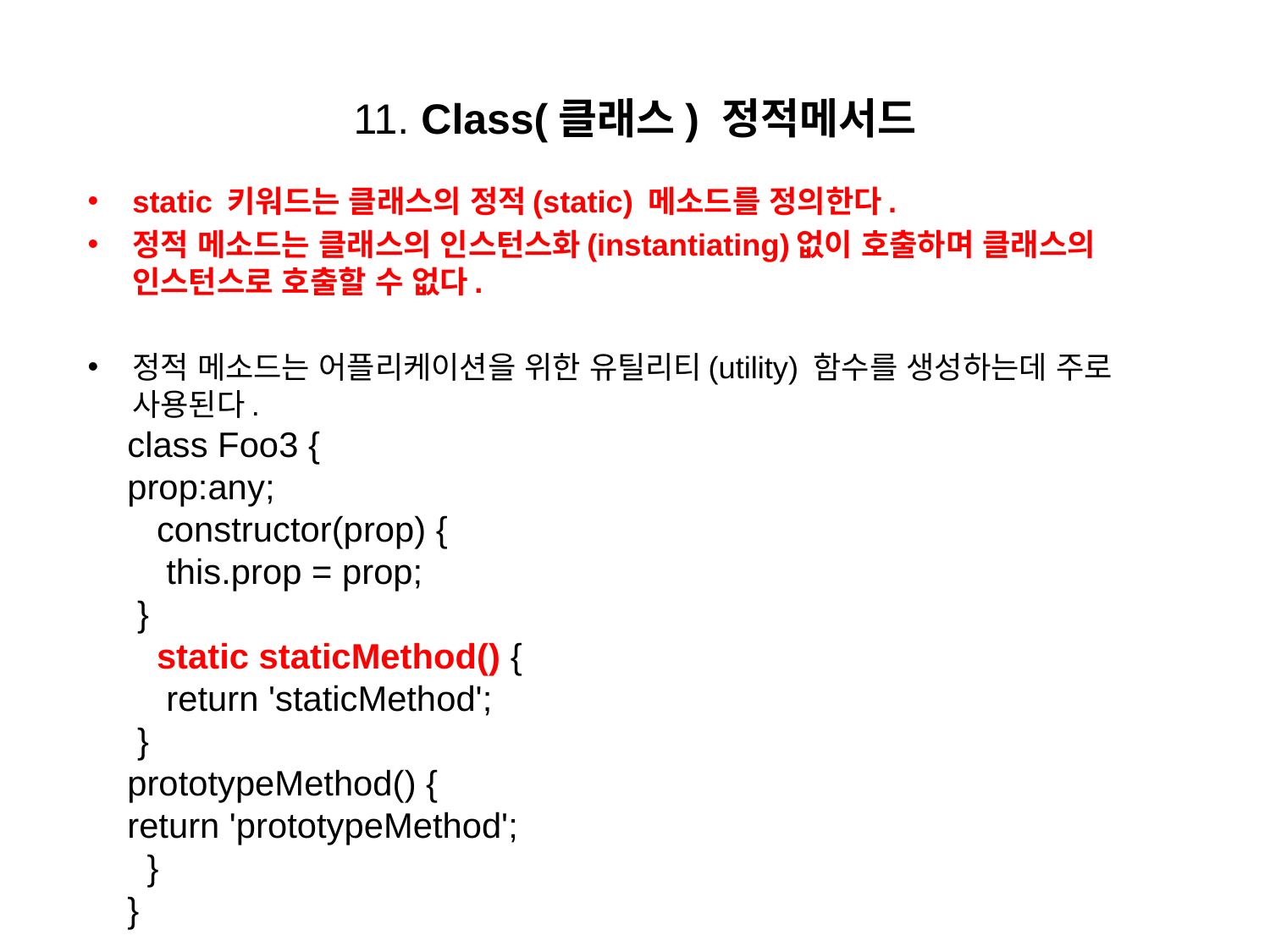

# 11. Class(클래스) 정적메서드
static 키워드는 클래스의 정적(static) 메소드를 정의한다.
정적 메소드는 클래스의 인스턴스화(instantiating)없이 호출하며 클래스의 인스턴스로 호출할 수 없다.

정적 메소드는 어플리케이션을 위한 유틸리티(utility) 함수를 생성하는데 주로 사용된다.

class Foo3 {
prop:any;
   constructor(prop) {
    this.prop = prop;
 }
   static staticMethod() {
    return 'staticMethod';
 }
prototypeMethod() {
return 'prototypeMethod';
  }
}